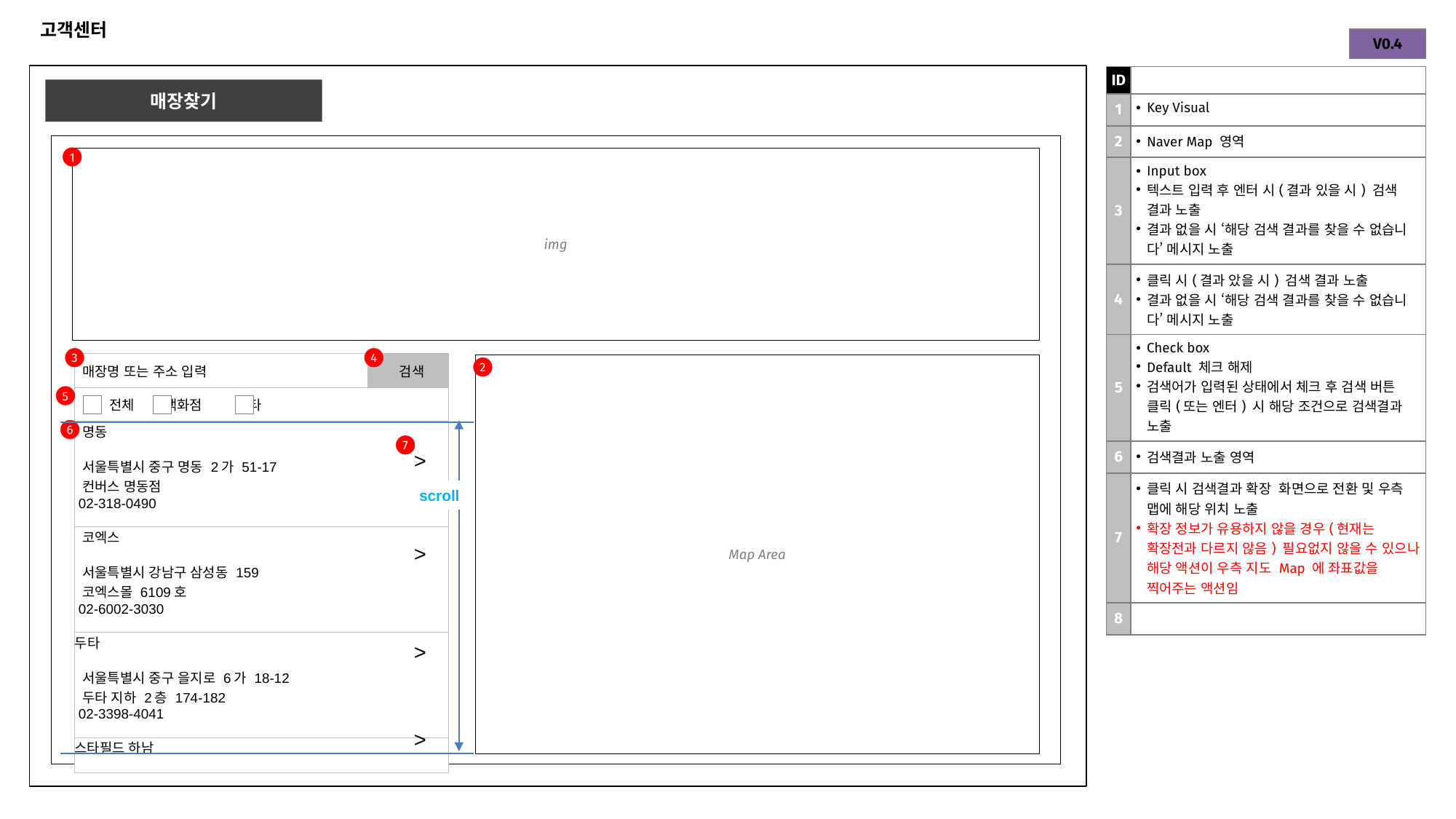

# 고객센터
| V0.4 |
| --- |

| ID |  |
| --- | --- |
| 1 | Key Visual |
| 2 | Naver Map 영역 |
| 3 | Input box 텍스트 입력 후 엔터 시(결과 있을 시) 검색 결과 노출 결과 없을 시 ‘해당 검색 결과를 찾을 수 없습니다’ 메시지 노출 |
| 4 | 클릭 시(결과 았을 시) 검색 결과 노출 결과 없을 시 ‘해당 검색 결과를 찾을 수 없습니다’ 메시지 노출 |
| 5 | Check box Default 체크 해제 검색어가 입력된 상태에서 체크 후 검색 버튼 클릭(또는 엔터) 시 해당 조건으로 검색결과 노출 |
| 6 | 검색결과 노출 영역 |
| 7 | 클릭 시 검색결과 확장 화면으로 전환 및 우측 맵에 해당 위치 노출 확장 정보가 유용하지 않을 경우(현재는 확장전과 다르지 않음) 필요없지 않을 수 있으나 해당 액션이 우측 지도 Map 에 좌표값을 찍어주는 액션임 |
| 8 |  |
매장찾기

1
img
3
4
| 매장명 또는 주소 입력 | 검색 |
| --- | --- |
| 전체 백화점 기타 |  |
| 명동 서울특별시 중구 명동 2가 51-17 컨버스 명동점 02-318-0490 |  |
| 코엑스 서울특별시 강남구 삼성동 159 코엑스몰 6109호 02-6002-3030 |  |
| 두타 서울특별시 중구 을지로 6가 18-12 두타 지하 2층 174-182 02-3398-4041 |  |
| 스타필드 하남 |  |
Map Area
2
5

6
7
>
scroll
>
>
>